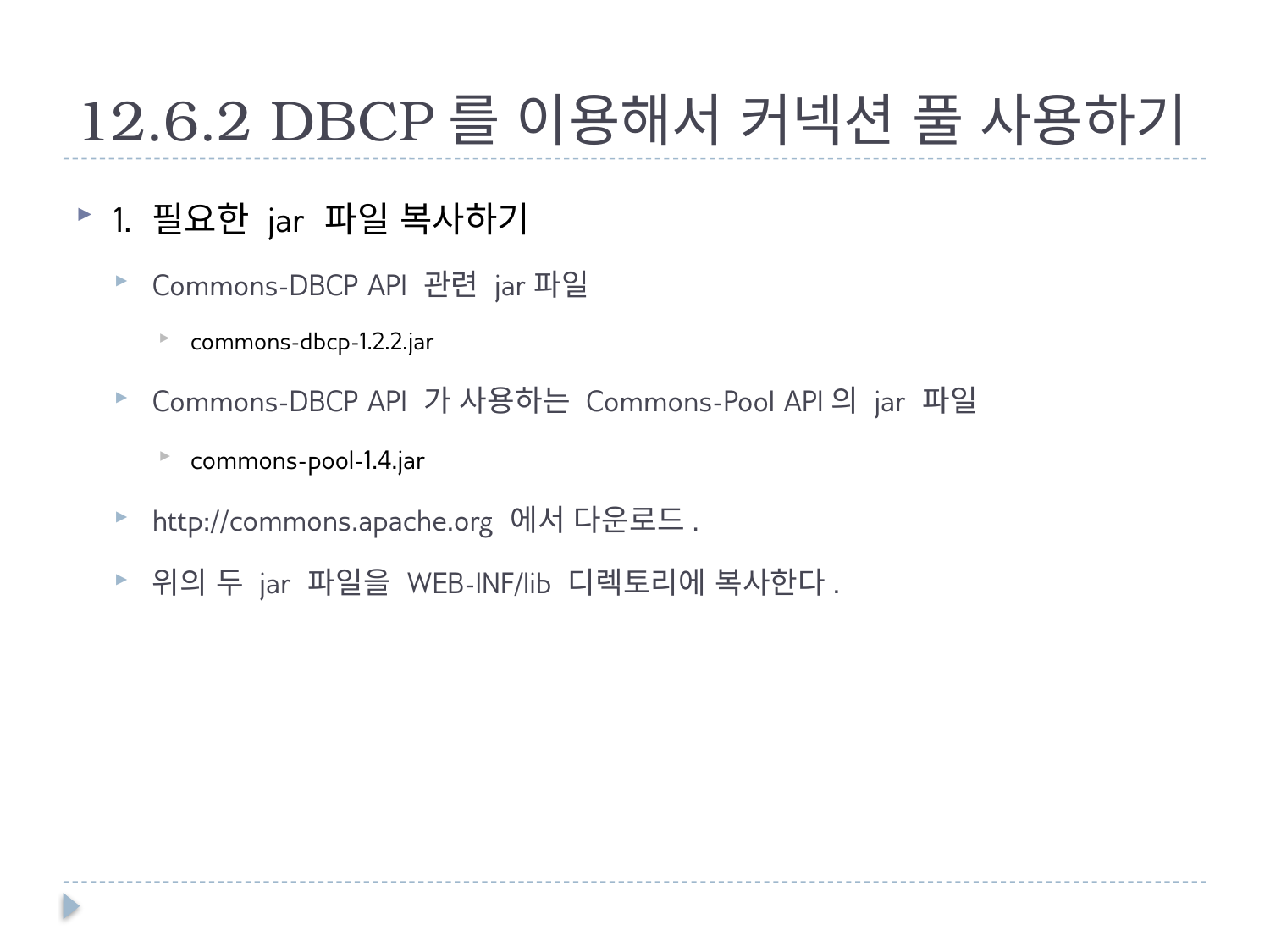

# 12.6.2 DBCP를 이용해서 커넥션 풀 사용하기
1. 필요한 jar 파일 복사하기
Commons-DBCP API 관련 jar파일
commons-dbcp-1.2.2.jar
Commons-DBCP API 가 사용하는 Commons-Pool API의 jar 파일
commons-pool-1.4.jar
http://commons.apache.org 에서 다운로드.
위의 두 jar 파일을 WEB-INF/lib 디렉토리에 복사한다.